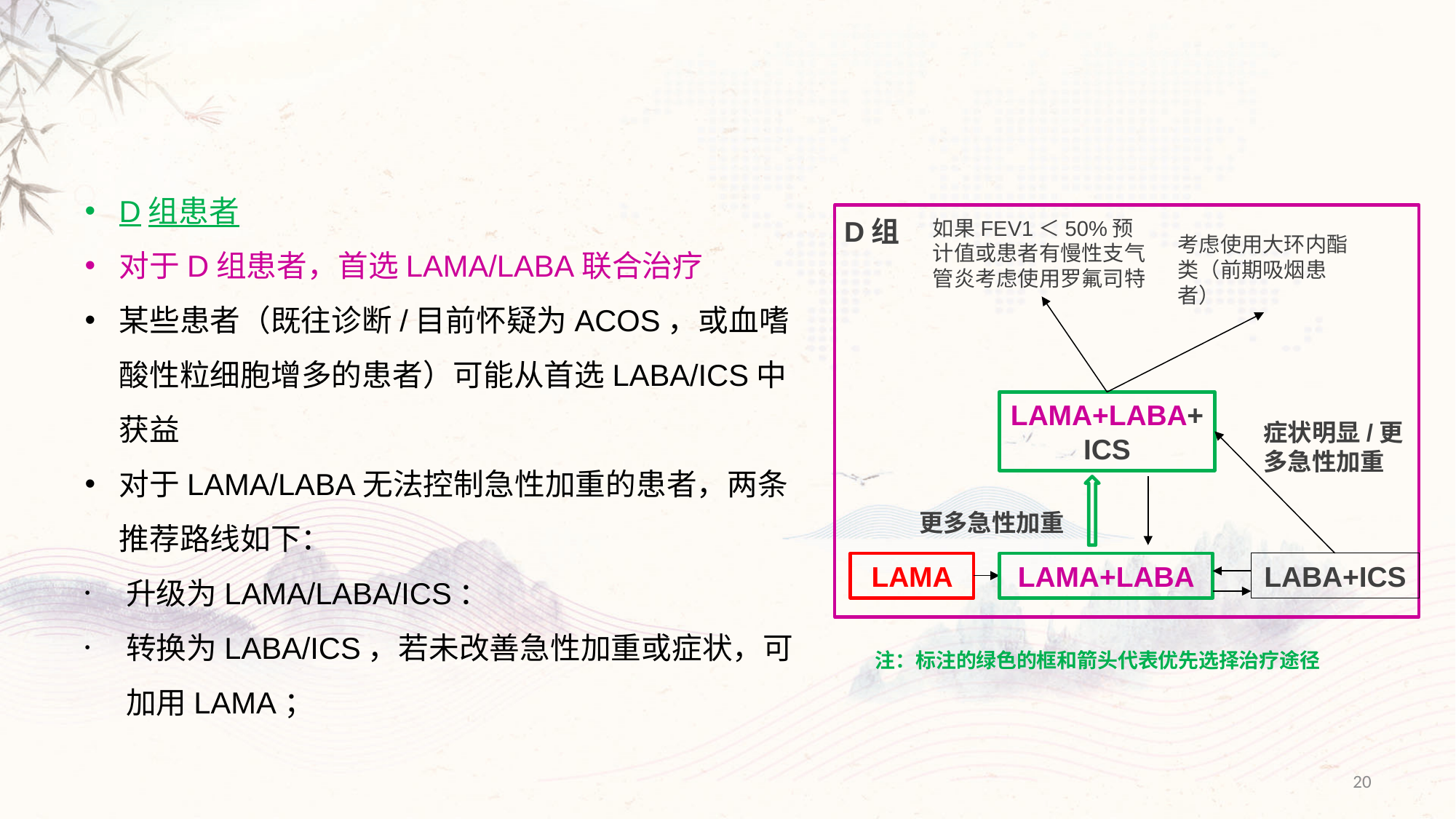

D组患者
对于D组患者，首选LAMA/LABA联合治疗
某些患者（既往诊断/目前怀疑为ACOS，或血嗜酸性粒细胞增多的患者）可能从首选LABA/ICS中获益
对于LAMA/LABA无法控制急性加重的患者，两条推荐路线如下：
升级为LAMA/LABA/ICS：
转换为LABA/ICS，若未改善急性加重或症状，可加用LAMA；

D组
如果FEV1＜50%预计值或患者有慢性支气管炎考虑使用罗氟司特
考虑使用大环内酯类（前期吸烟患者）
LAMA+LABA+ICS
症状明显/更多急性加重

更多急性加重
LAMA
LAMA+LABA
LABA+ICS
注：标注的绿色的框和箭头代表优先选择治疗途径
20